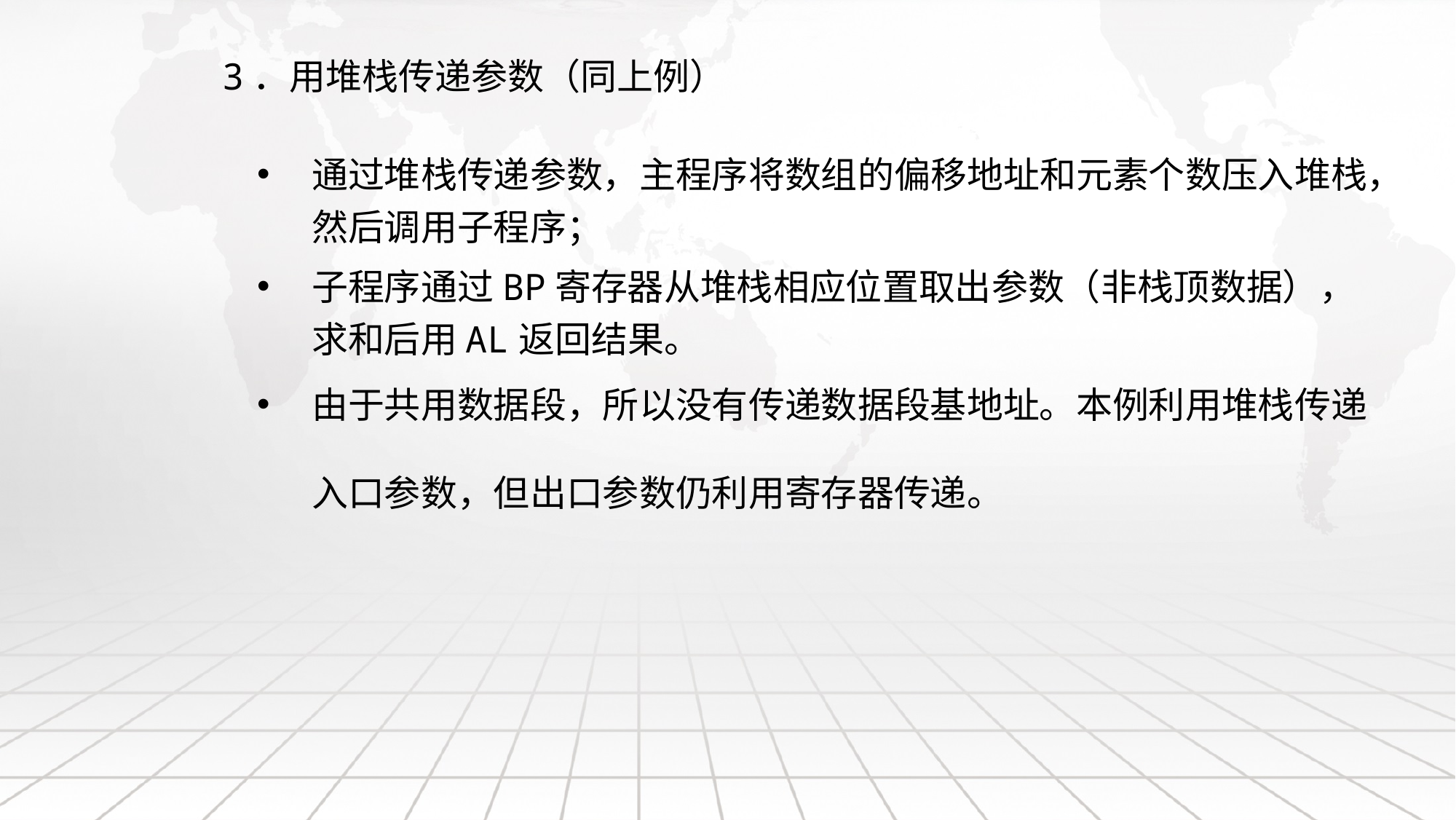

# 3．用堆栈传递参数（同上例）
通过堆栈传递参数，主程序将数组的偏移地址和元素个数压入堆栈，然后调用子程序；
子程序通过BP寄存器从堆栈相应位置取出参数（非栈顶数据），求和后用AL返回结果。
由于共用数据段，所以没有传递数据段基地址。本例利用堆栈传递入口参数，但出口参数仍利用寄存器传递。